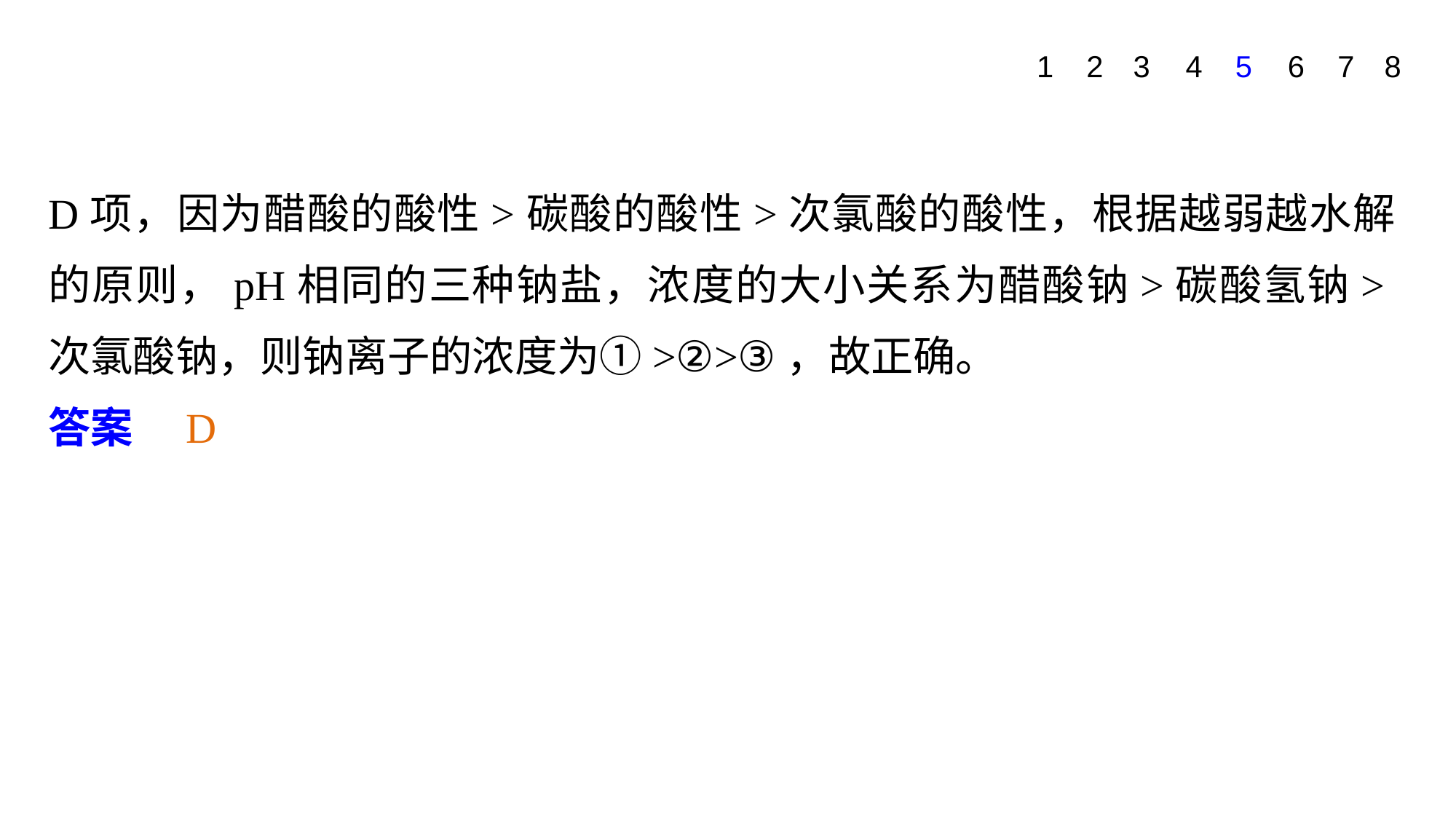

6
7
8
1
2
3
4
5
D项，因为醋酸的酸性>碳酸的酸性>次氯酸的酸性，根据越弱越水解的原则，pH相同的三种钠盐，浓度的大小关系为醋酸钠>碳酸氢钠>次氯酸钠，则钠离子的浓度为①>②>③，故正确。
答案　D